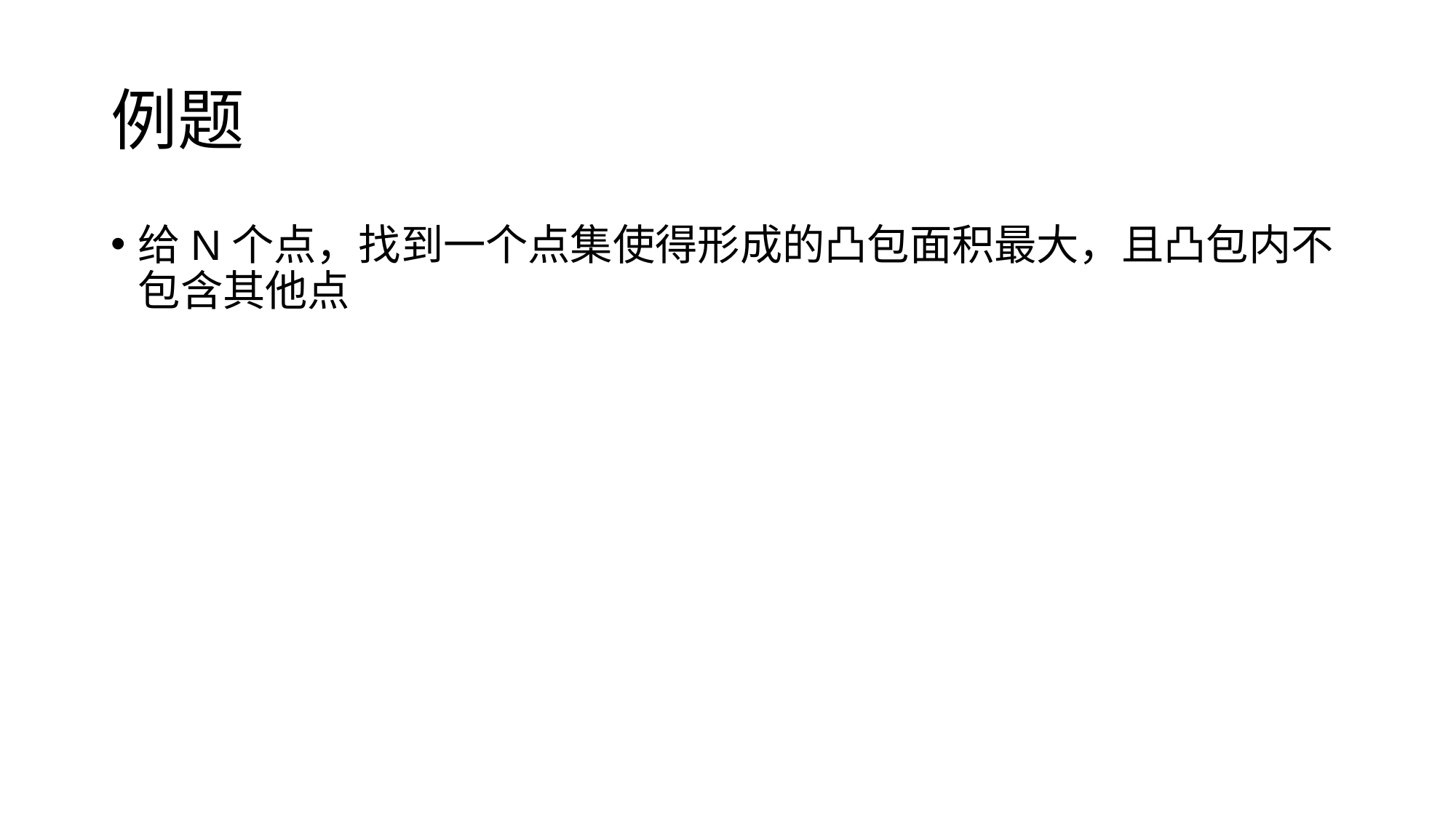

# 例题
给N个点，找到一个点集使得形成的凸包面积最大，且凸包内不包含其他点